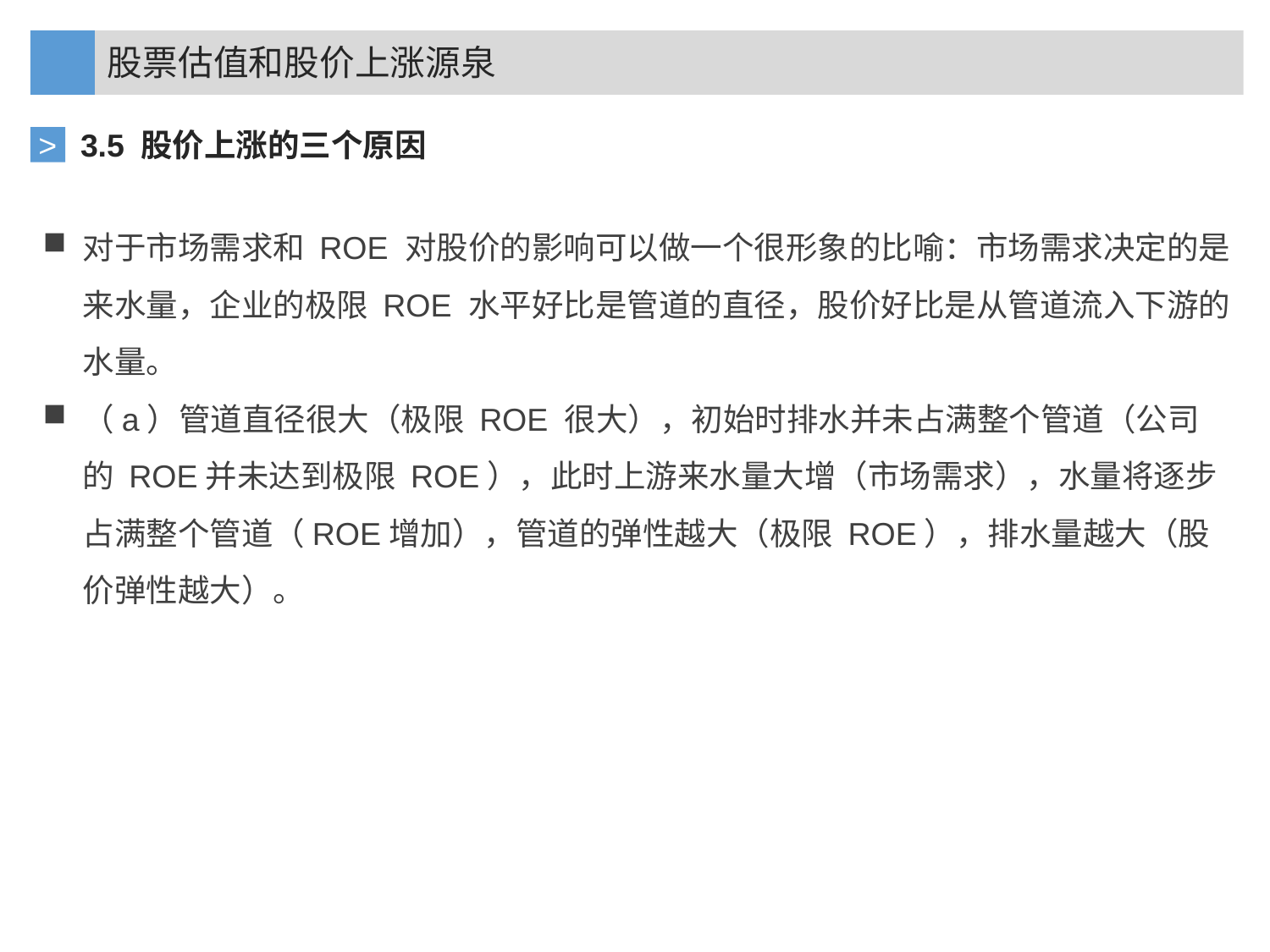

股票估值和股价上涨源泉
3.5 股价上涨的三个原因
>
对于市场需求和 ROE 对股价的影响可以做一个很形象的比喻：市场需求决定的是来水量，企业的极限 ROE 水平好比是管道的直径，股价好比是从管道流入下游的水量。
（a）管道直径很大（极限 ROE 很大），初始时排水并未占满整个管道（公司的 ROE并未达到极限 ROE），此时上游来水量大增（市场需求），水量将逐步占满整个管道（ROE增加），管道的弹性越大（极限 ROE），排水量越大（股价弹性越大）。